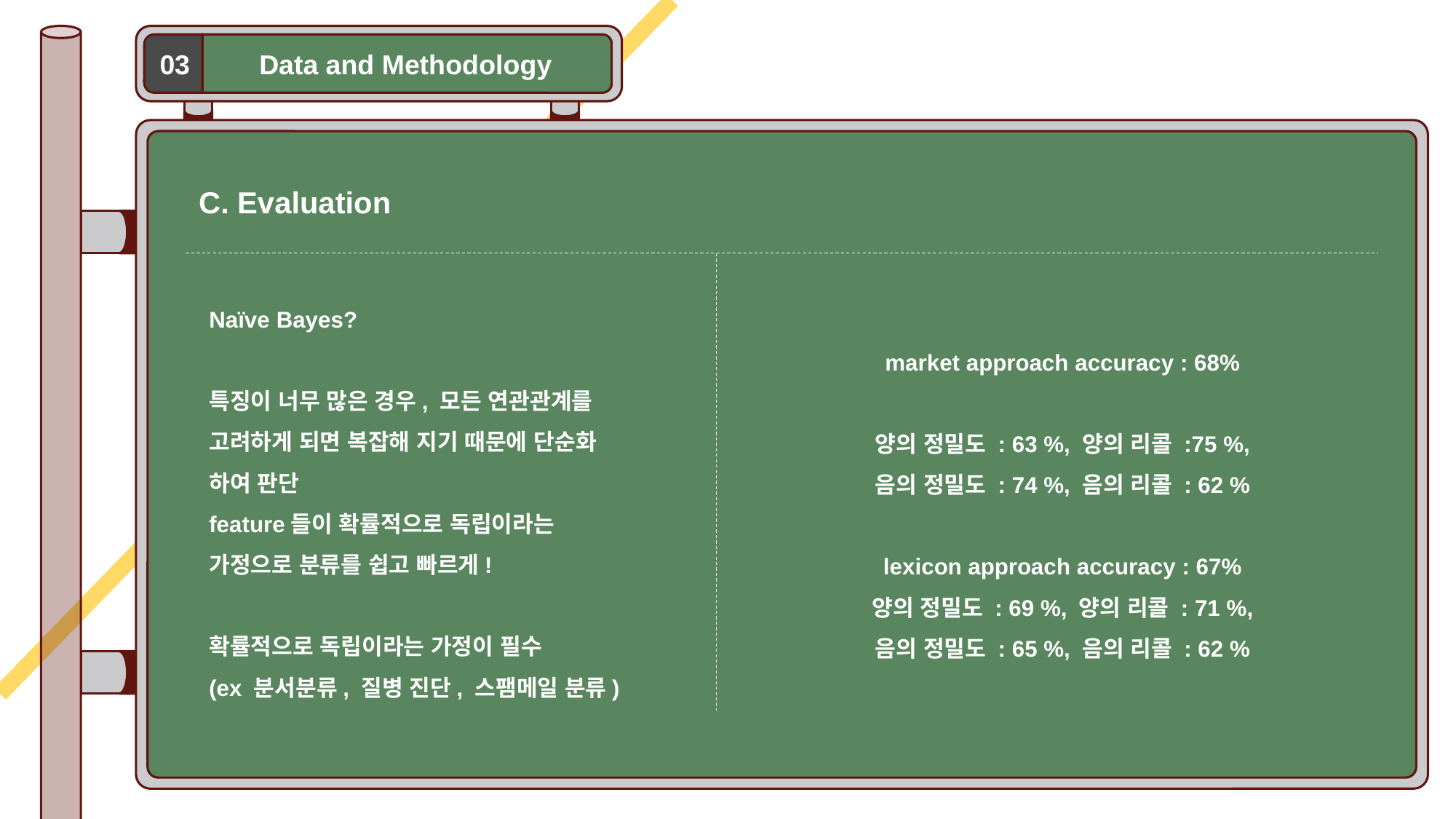

Data and Methodology

03
C. Evaluation
Naïve Bayes?

특징이 너무 많은 경우, 모든 연관관계를 고려하게 되면 복잡해 지기 때문에 단순화 하여 판단
feature들이 확률적으로 독립이라는 가정으로 분류를 쉽고 빠르게!

확률적으로 독립이라는 가정이 필수
(ex 분서분류, 질병 진단, 스팸메일 분류)

market approach accuracy : 68%

양의 정밀도 : 63 %, 양의 리콜 :75 %,
음의 정밀도 : 74 %, 음의 리콜 : 62 %

lexicon approach accuracy : 67%
양의 정밀도 : 69 %, 양의 리콜 : 71 %,
음의 정밀도 : 65 %, 음의 리콜 : 62 %